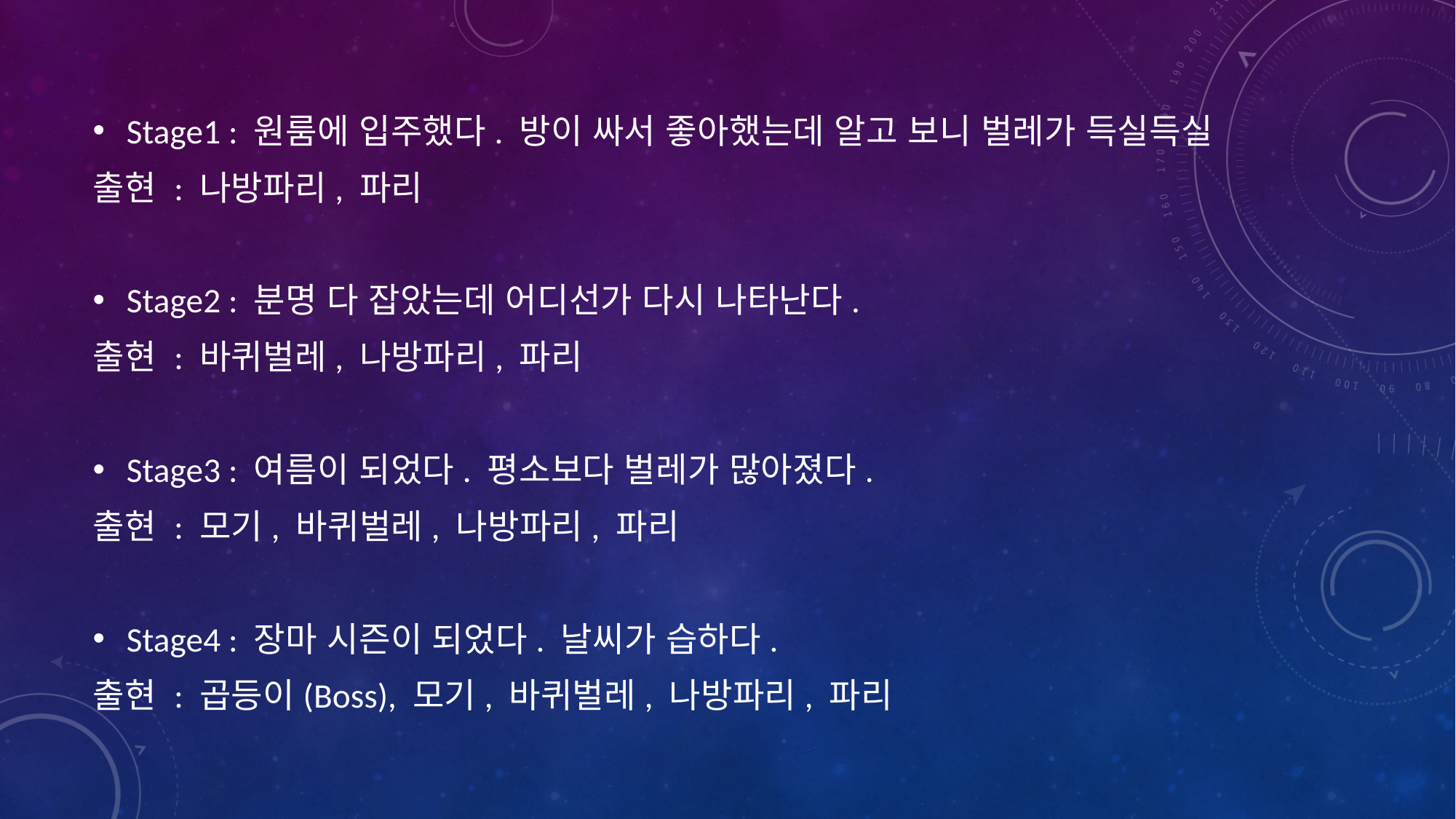

Stage1 : 원룸에 입주했다. 방이 싸서 좋아했는데 알고 보니 벌레가 득실득실
출현 : 나방파리, 파리

Stage2 : 분명 다 잡았는데 어디선가 다시 나타난다.
출현 : 바퀴벌레, 나방파리, 파리

Stage3 : 여름이 되었다. 평소보다 벌레가 많아졌다.
출현 : 모기, 바퀴벌레, 나방파리, 파리

Stage4 : 장마 시즌이 되었다. 날씨가 습하다.
출현 : 곱등이(Boss), 모기, 바퀴벌레, 나방파리, 파리